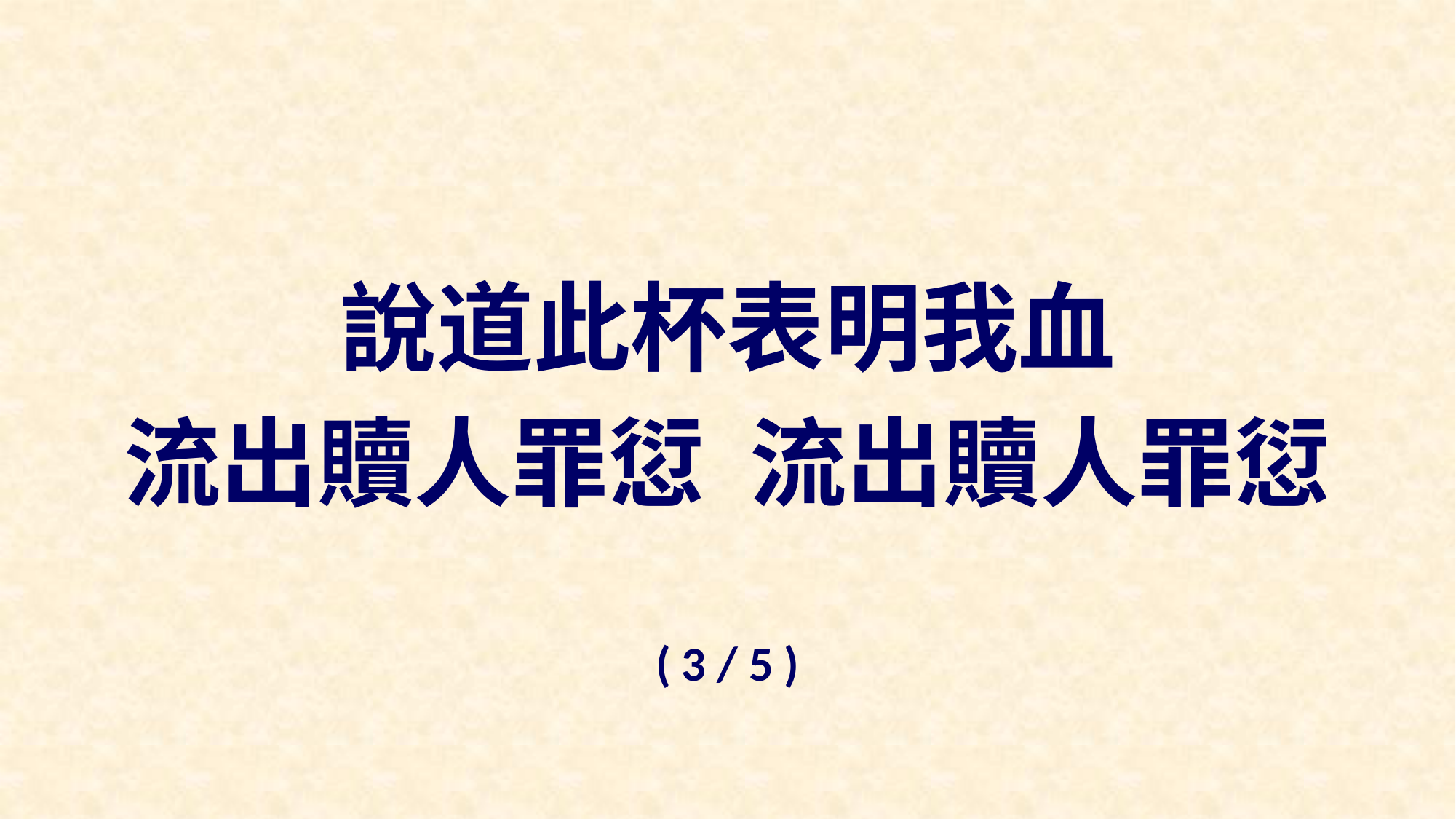

說道此杯表明我血
流出贖人罪愆  流出贖人罪愆
( 3 / 5 )